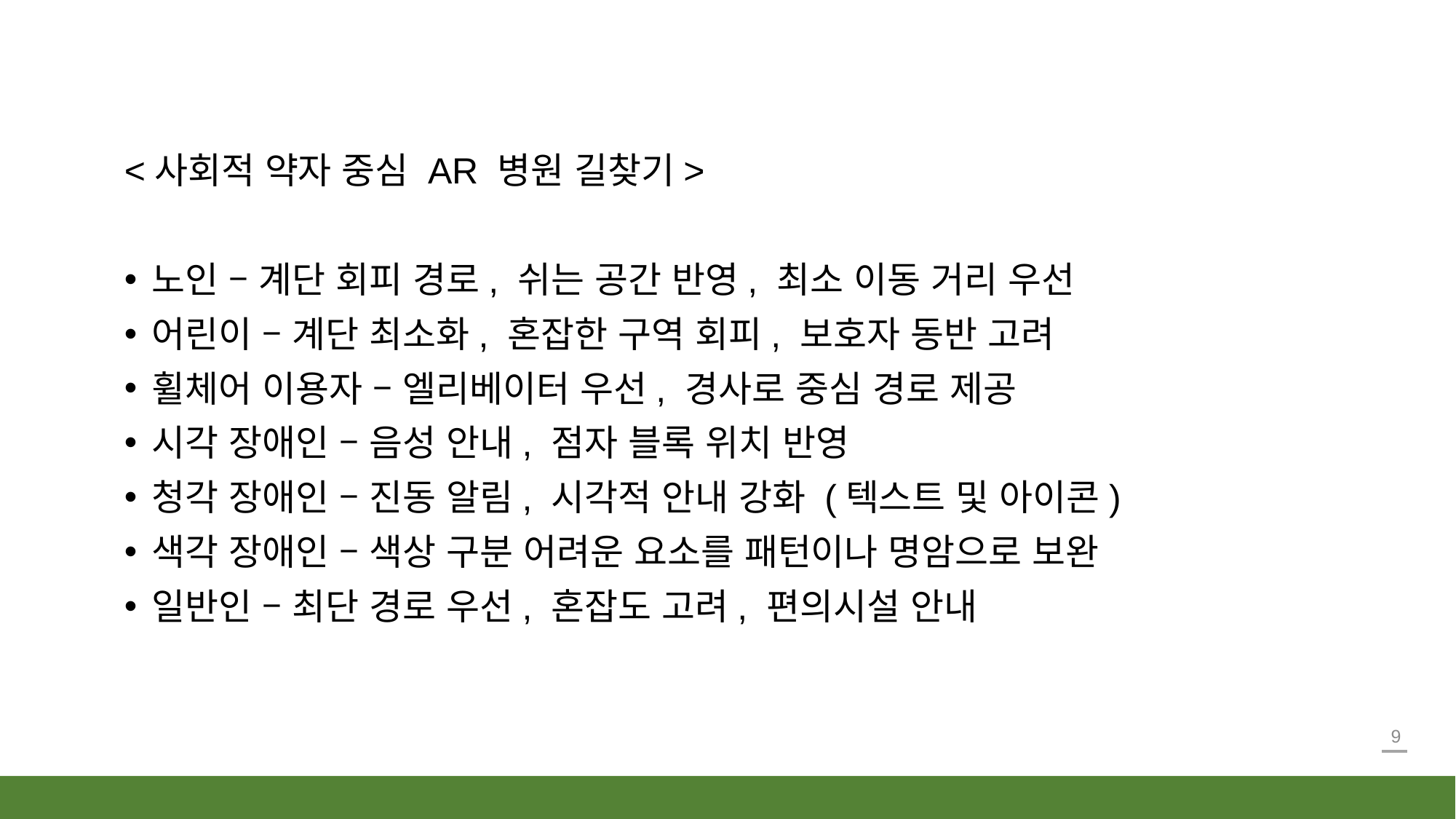

<사회적 약자 중심 AR 병원 길찾기>

노인 – 계단 회피 경로, 쉬는 공간 반영, 최소 이동 거리 우선
어린이 – 계단 최소화, 혼잡한 구역 회피, 보호자 동반 고려
휠체어 이용자 – 엘리베이터 우선, 경사로 중심 경로 제공
시각 장애인 – 음성 안내, 점자 블록 위치 반영
청각 장애인 – 진동 알림, 시각적 안내 강화 (텍스트 및 아이콘)
색각 장애인 – 색상 구분 어려운 요소를 패턴이나 명암으로 보완
일반인 – 최단 경로 우선, 혼잡도 고려, 편의시설 안내